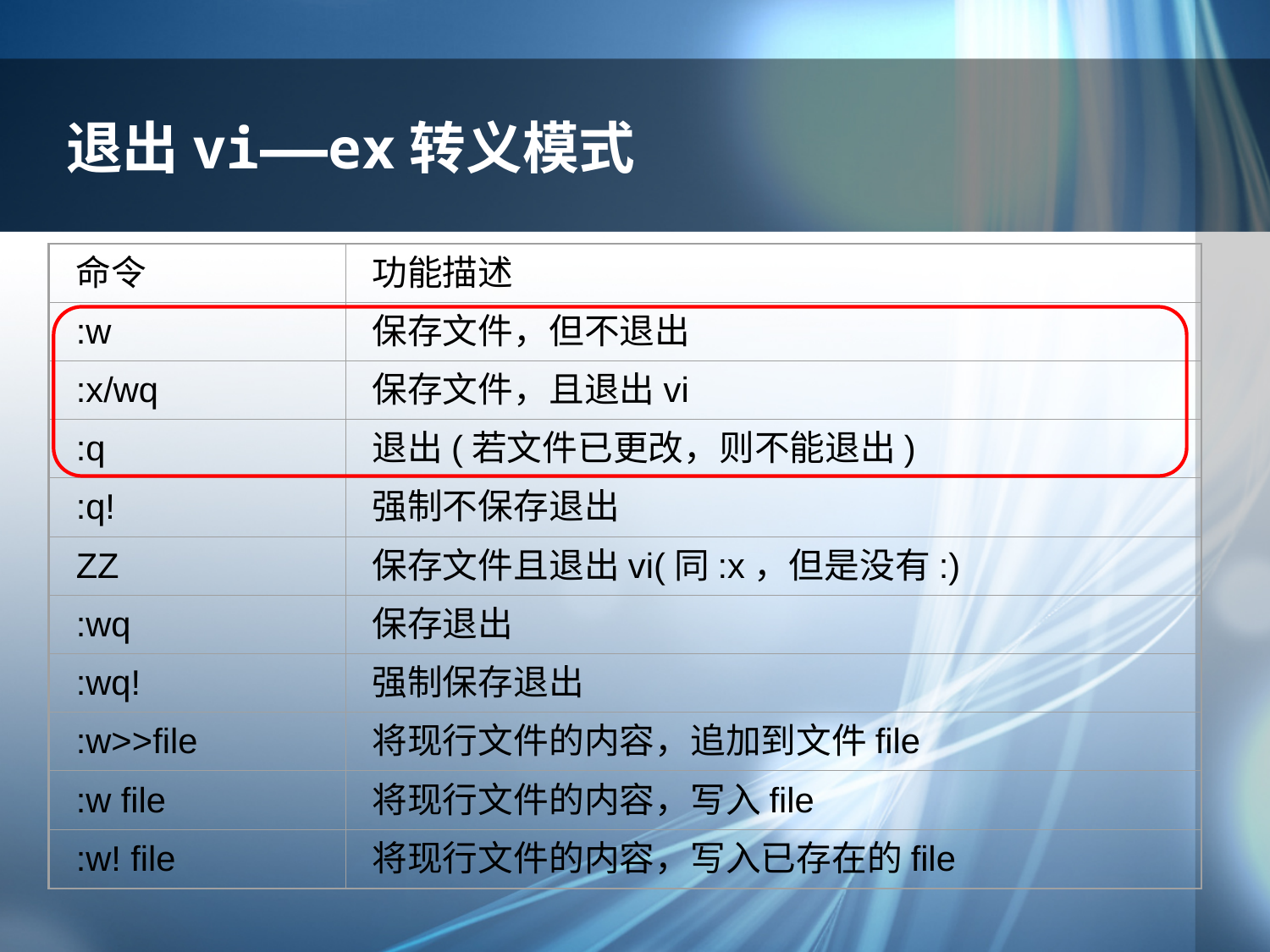

# 退出vi——ex转义模式

命令

功能描述

:w

保存文件，但不退出

:x/wq

保存文件，且退出vi

:q

退出(若文件已更改，则不能退出)

:q!

强制不保存退出

ZZ

保存文件且退出vi(同:x，但是没有:)

:wq

保存退出

:wq!

强制保存退出

:w>>file

将现行文件的内容，追加到文件file

:w file

将现行文件的内容，写入file

:w! file

将现行文件的内容，写入已存在的file